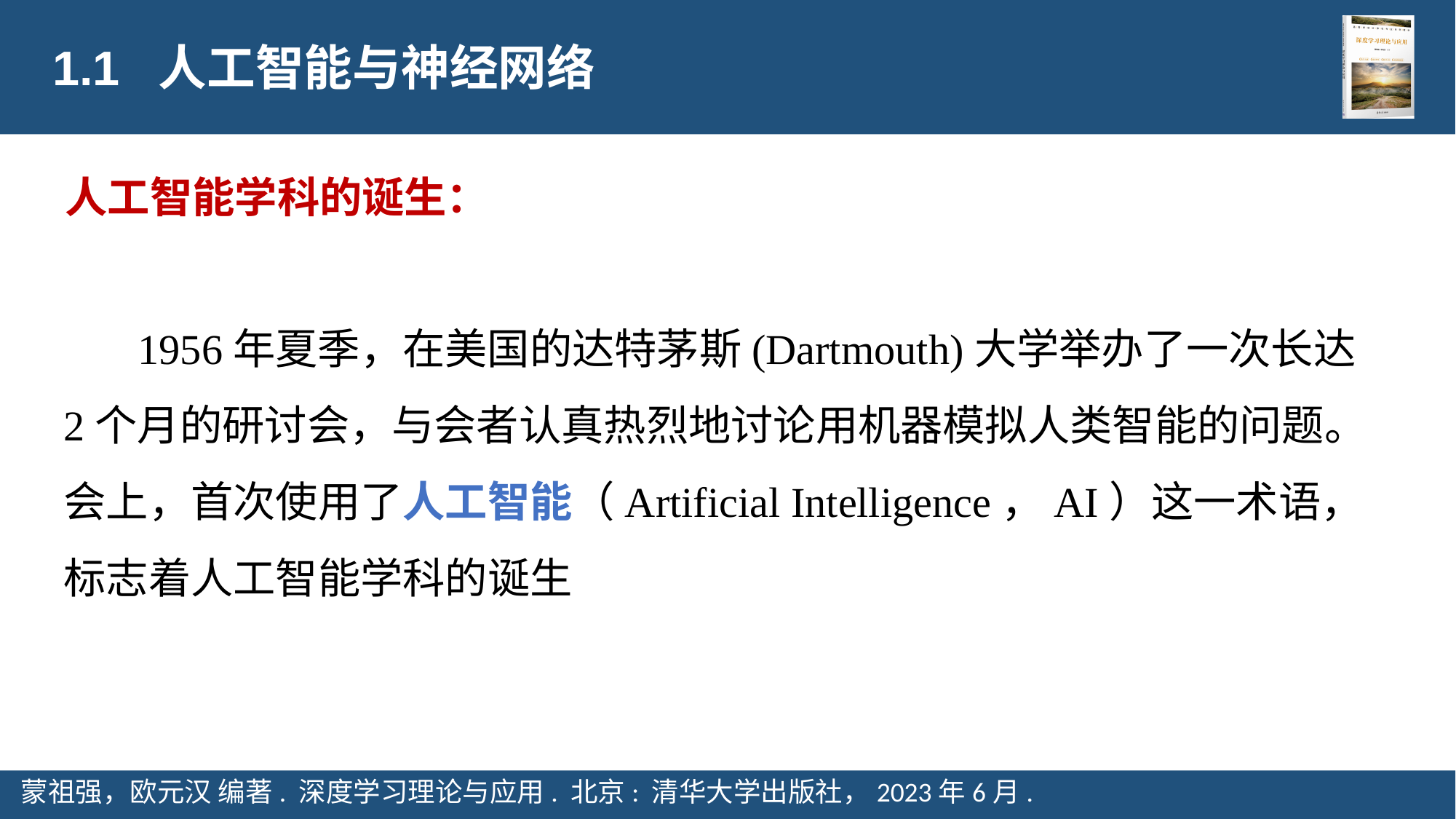

1.1  人工智能与神经网络
人工智能学科的诞生：
    1956年夏季，在美国的达特茅斯(Dartmouth)大学举办了一次长达2个月的研讨会，与会者认真热烈地讨论用机器模拟人类智能的问题。会上，首次使用了人工智能（Artificial Intelligence，AI）这一术语，标志着人工智能学科的诞生